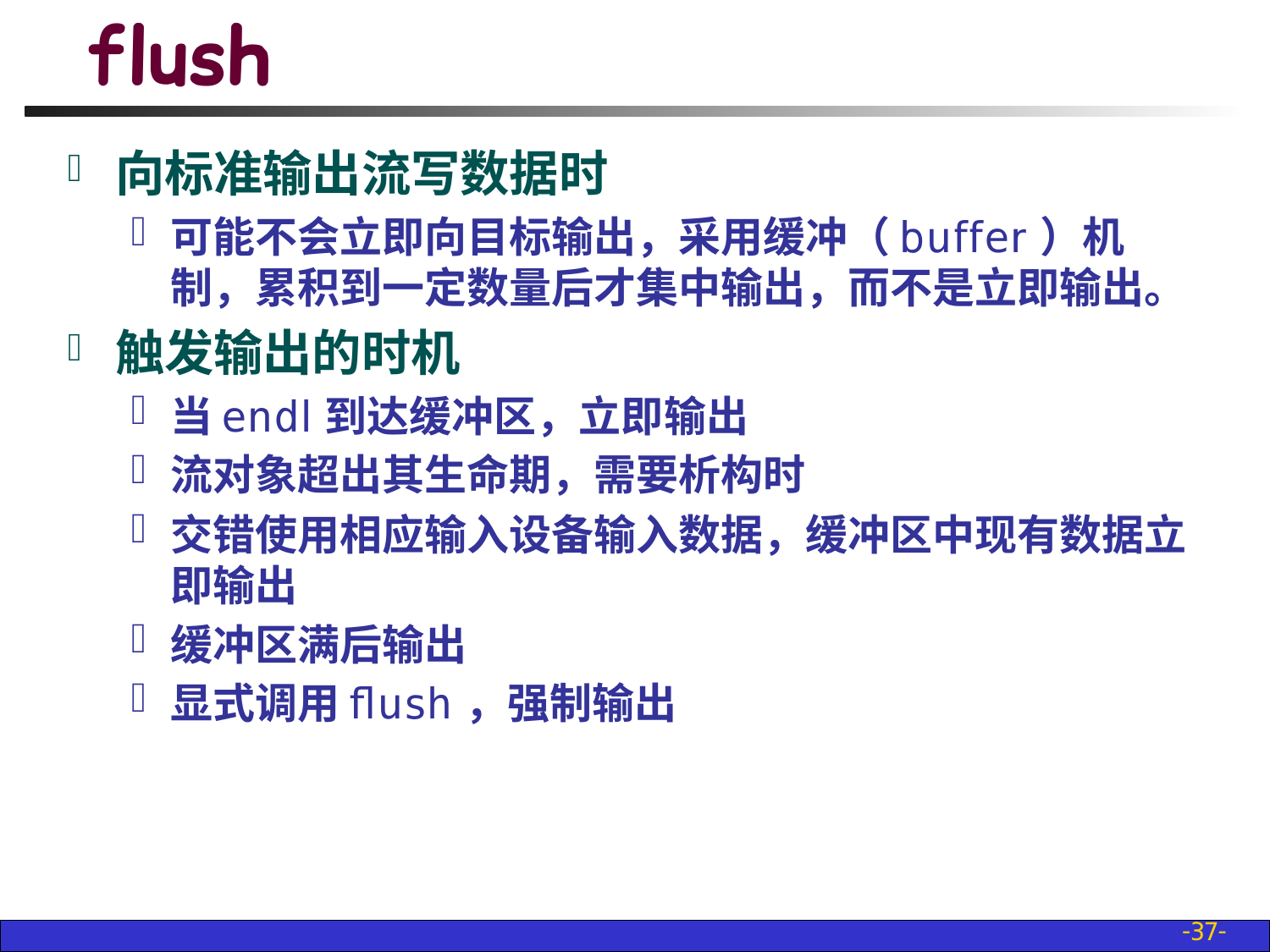

# flush
向标准输出流写数据时
可能不会立即向目标输出，采用缓冲（buffer）机制，累积到一定数量后才集中输出，而不是立即输出。
触发输出的时机
当endl到达缓冲区，立即输出
流对象超出其生命期，需要析构时
交错使用相应输入设备输入数据，缓冲区中现有数据立即输出
缓冲区满后输出
显式调用flush，强制输出
-37-